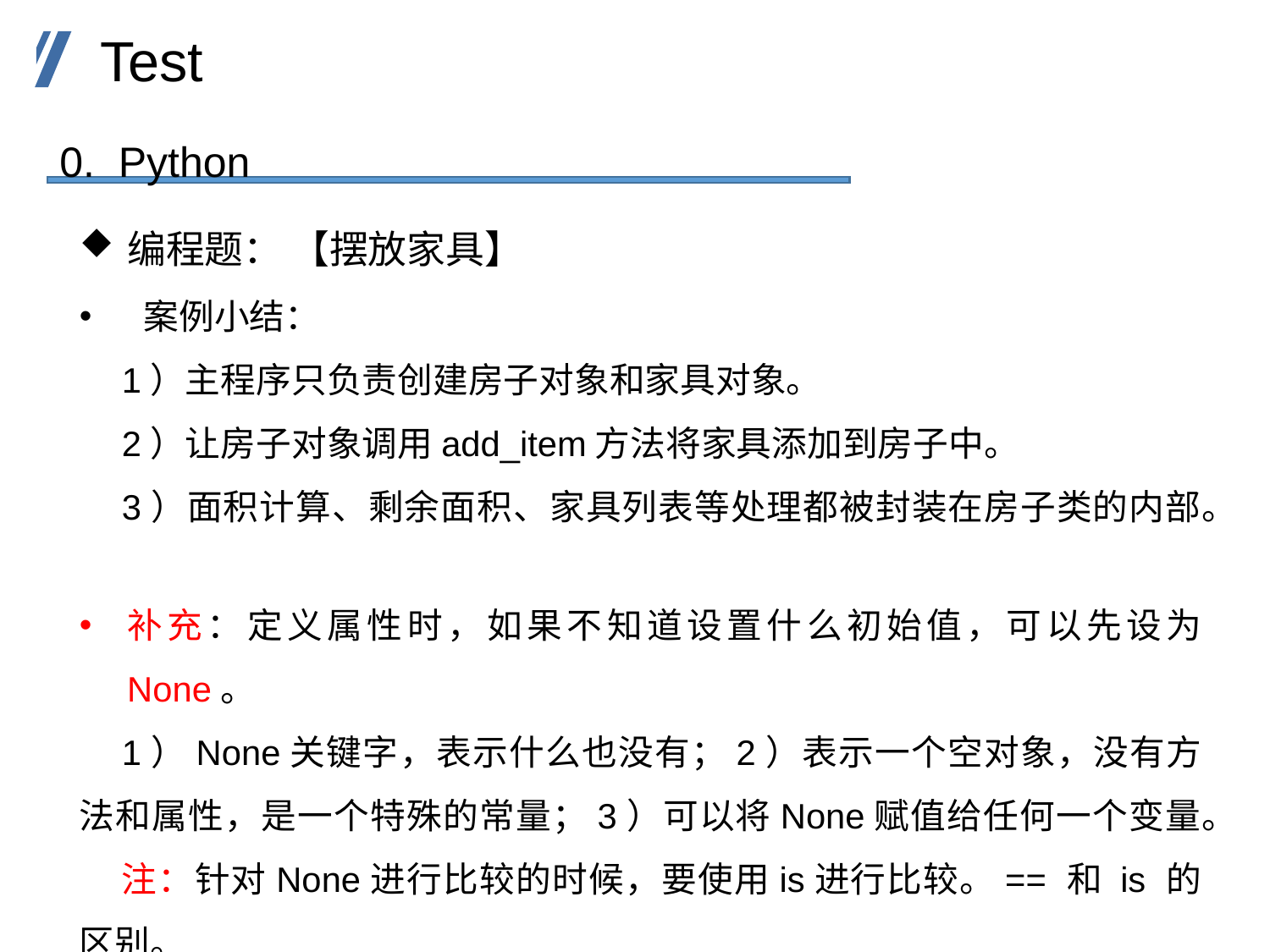

Test
0.  Python

编程题： 【摆放家具】
 案例小结：
1）主程序只负责创建房子对象和家具对象。
2）让房子对象调用add_item方法将家具添加到房子中。
3）面积计算、剩余面积、家具列表等处理都被封装在房子类的内部。

补充：定义属性时，如果不知道设置什么初始值，可以先设为 None。
1）None关键字，表示什么也没有；2）表示一个空对象，没有方法和属性，是一个特殊的常量；3）可以将None赋值给任何一个变量。
注：针对None进行比较的时候，要使用is进行比较。== 和 is 的区别。